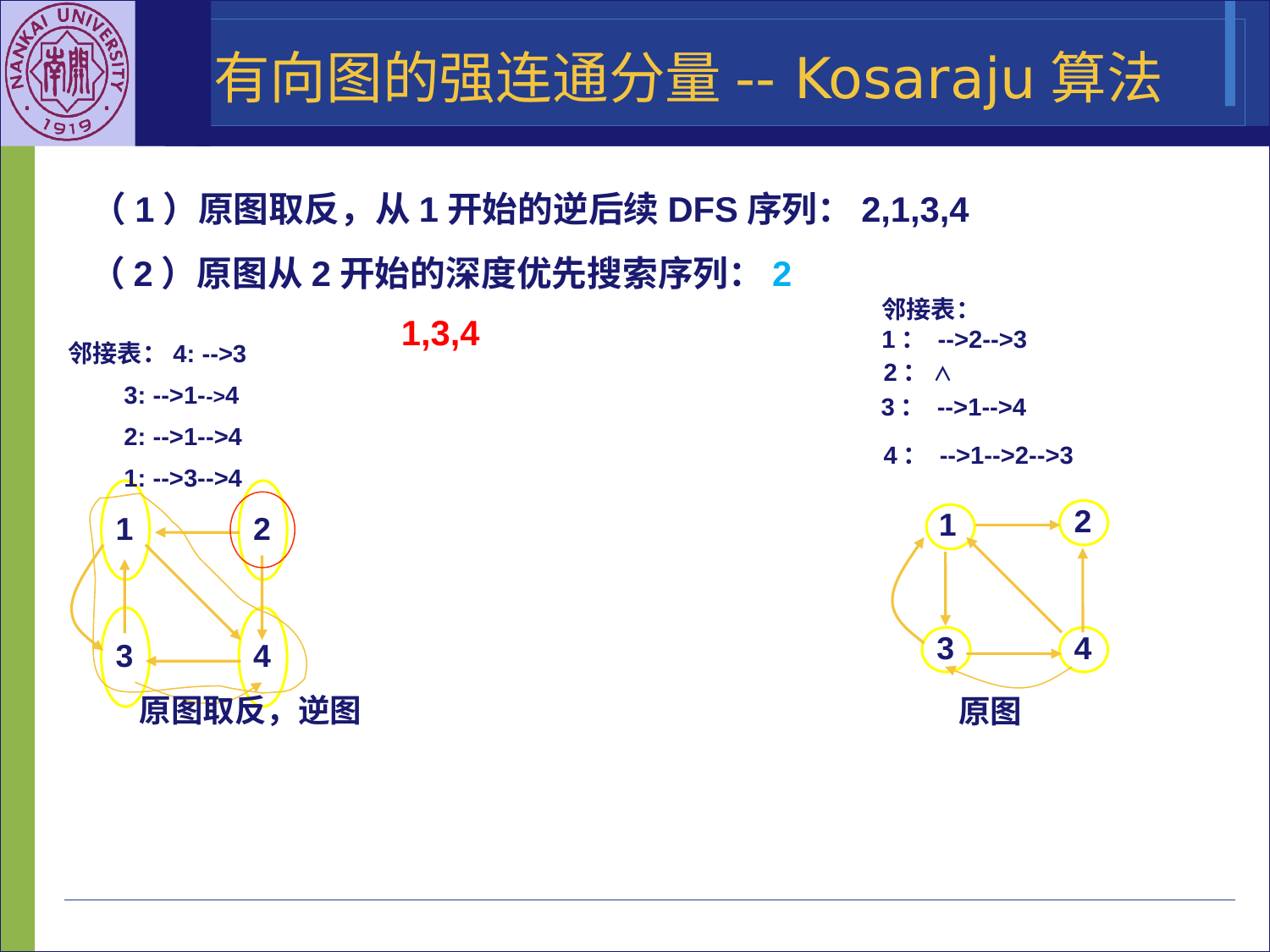

有向图的强连通分量-- Kosaraju算法
（1）原图取反，从1开始的逆后续DFS序列：2,1,3,4
（2）原图从2开始的深度优先搜索序列：2
                                1,3,4
邻接表：
1： -->2-->3
2： ∧
3： -->1-->4
4： -->1-->2-->3
邻接表：4: -->3
        3: -->1-->4
        2: -->1-->4
        1: -->3-->4

2
1

1
2

3
4

3
4

原图取反，逆图
原图
51